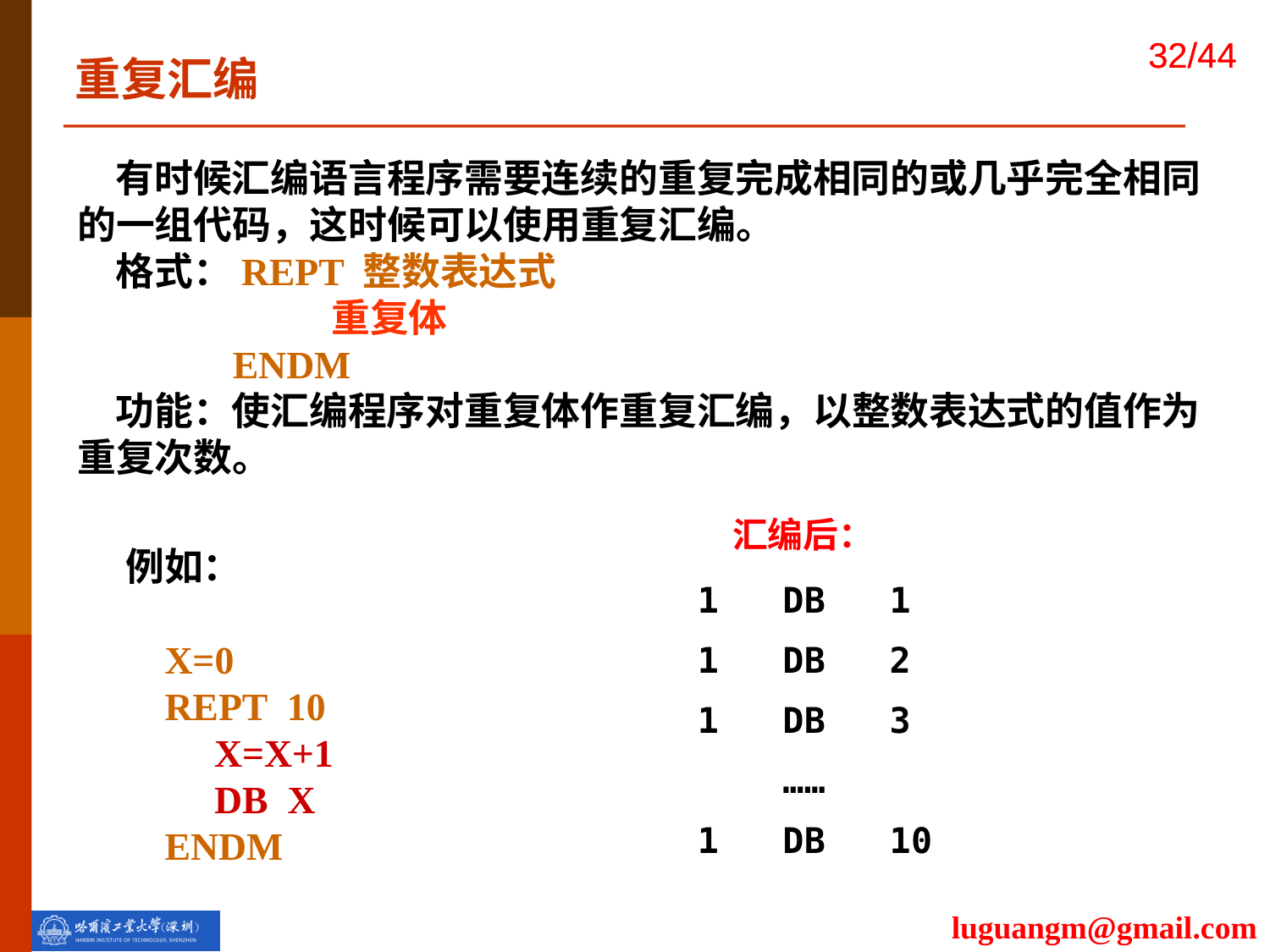

重复汇编
有时候汇编语言程序需要连续的重复完成相同的或几乎完全相同的一组代码，这时候可以使用重复汇编。
格式：REPT 整数表达式
           	重复体
            ENDM
功能：使汇编程序对重复体作重复汇编，以整数表达式的值作为重复次数。
汇编后：
例如：

    X=0
    REPT  10
	X=X+1
	DB  X
    ENDM
1   DB   1
1   DB   2
1   DB   3
    ……
1   DB   10